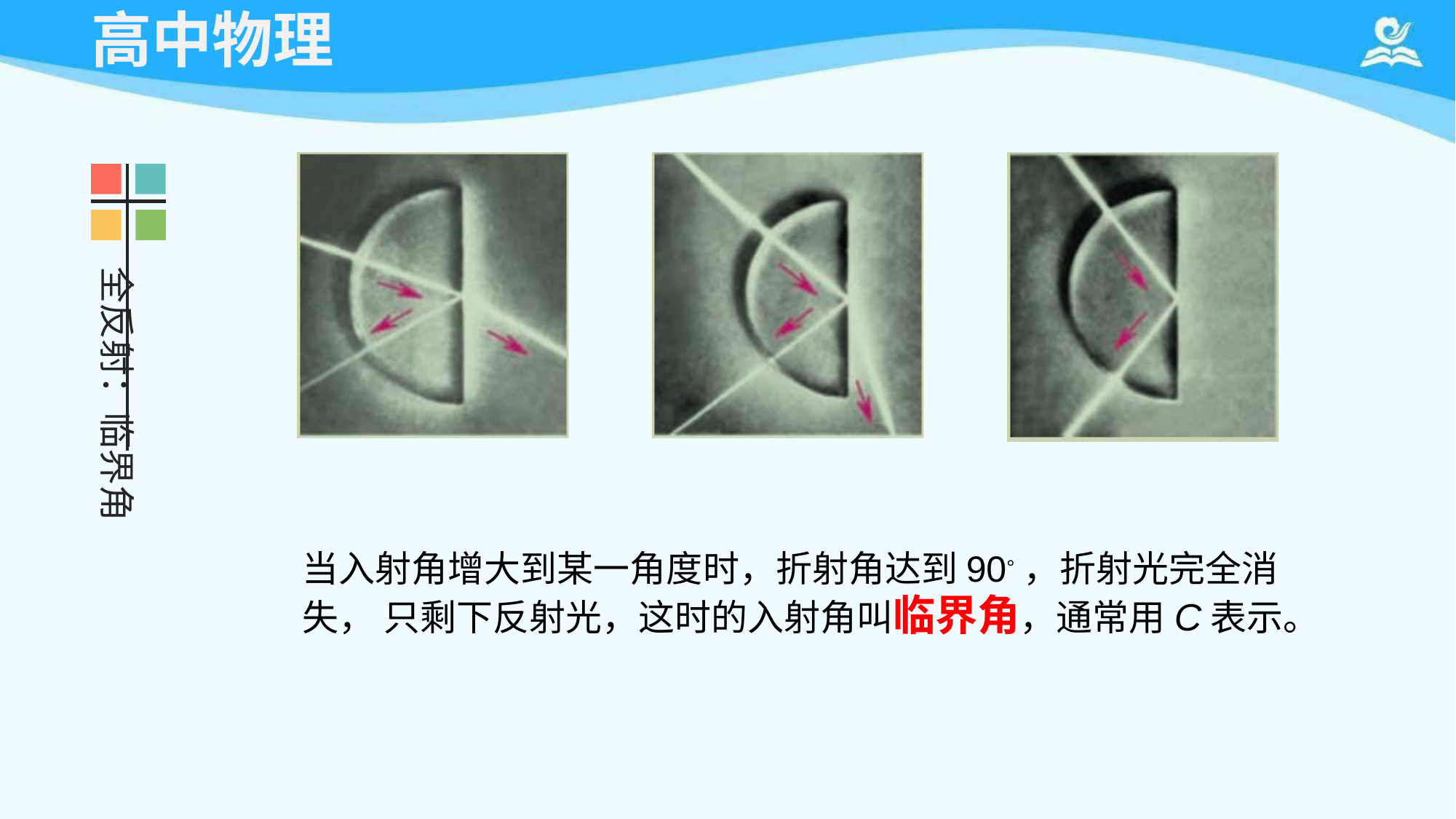

高中物理

全反射：临界角
当入射角增大到某一角度时，折射角达到90°，折射光完全消失， 只剩下反射光，这时的入射角叫临界角，通常用C表示。